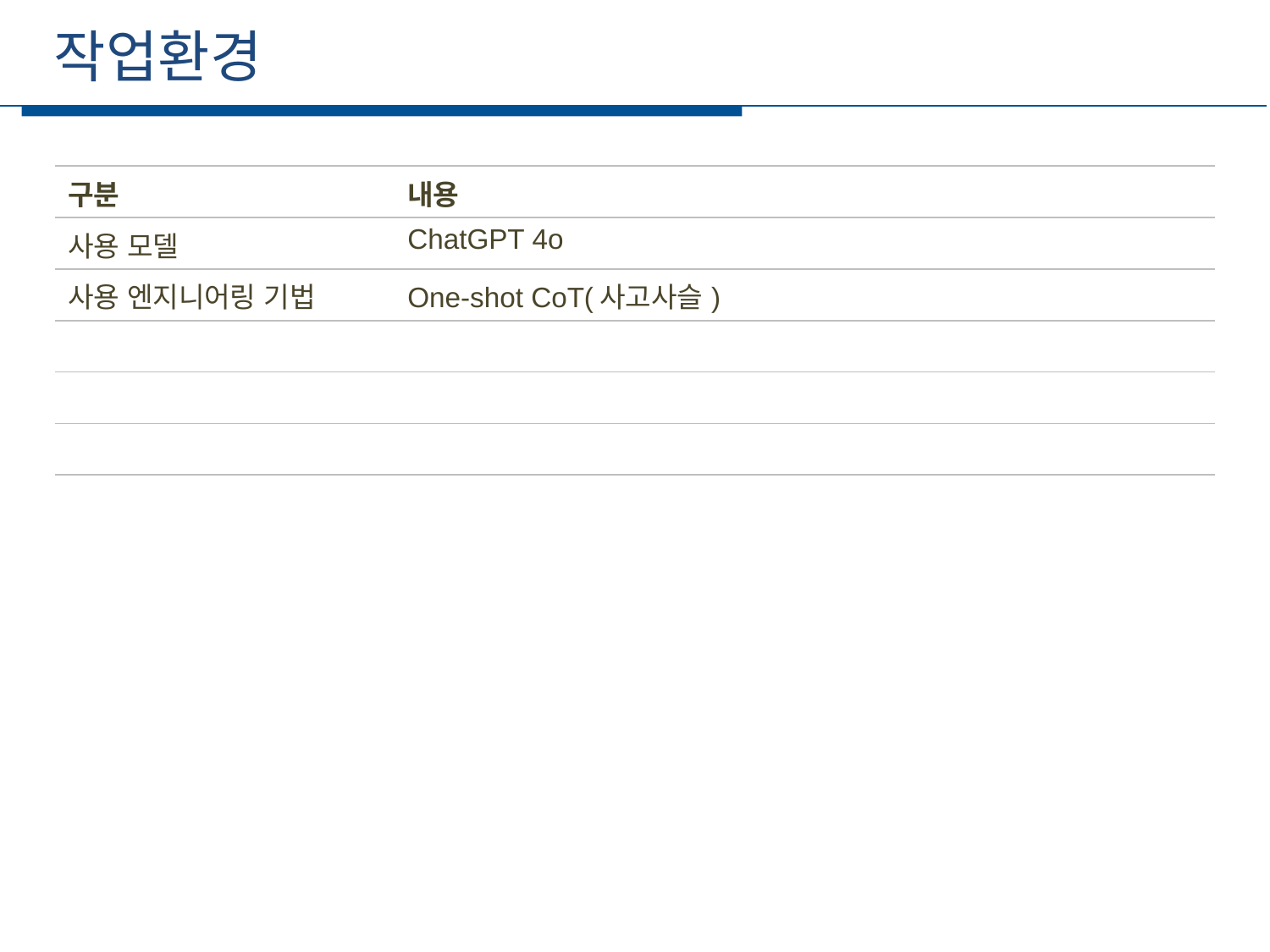

작업환경
세부일정

| 구분 | 내용 |  |
| --- | --- | --- |
| 사용 모델 | ChatGPT 4o |  |
| 사용 엔지니어링 기법 | One-shot CoT(사고사슬) |  |
|  |  |  |
|  |  |  |
|  |  |  |